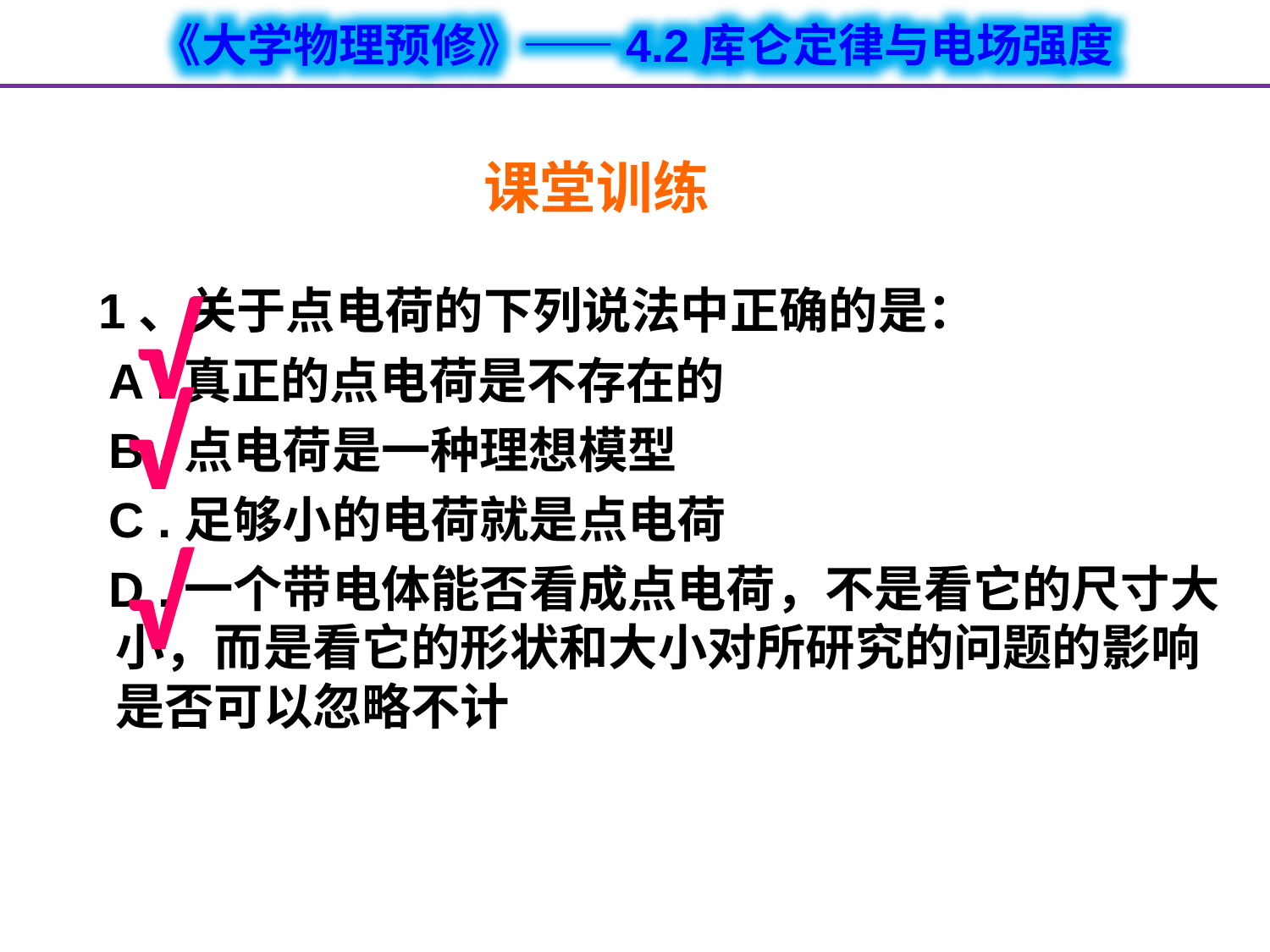

# 课堂训练
  1、关于点电荷的下列说法中正确的是：
   A .真正的点电荷是不存在的
   B .点电荷是一种理想模型
   C .足够小的电荷就是点电荷
   D .一个带电体能否看成点电荷，不是看它的尺寸大小，而是看它的形状和大小对所研究的问题的影响是否可以忽略不计
 √
 √
 √